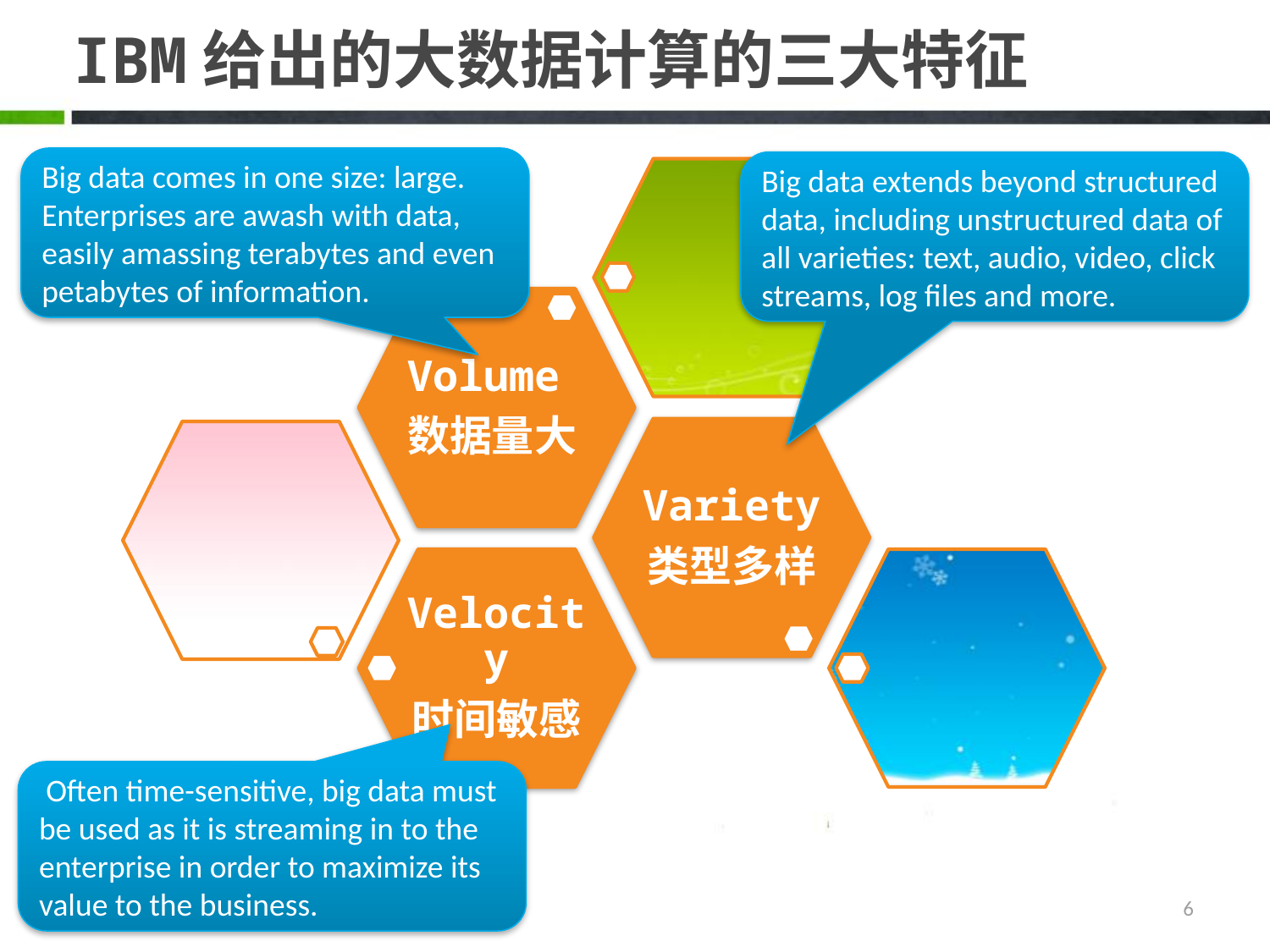

# IBM给出的大数据计算的三大特征
Big data comes in one size: large. Enterprises are awash with data, easily amassing terabytes and even petabytes of information.
Big data extends beyond structured data, including unstructured data of all varieties: text, audio, video, click streams, log files and more.
Velocity
时间敏感
Variety
类型多样
Volume
数据量大
 Often time-sensitive, big data must be used as it is streaming in to the enterprise in order to maximize its value to the business.
6